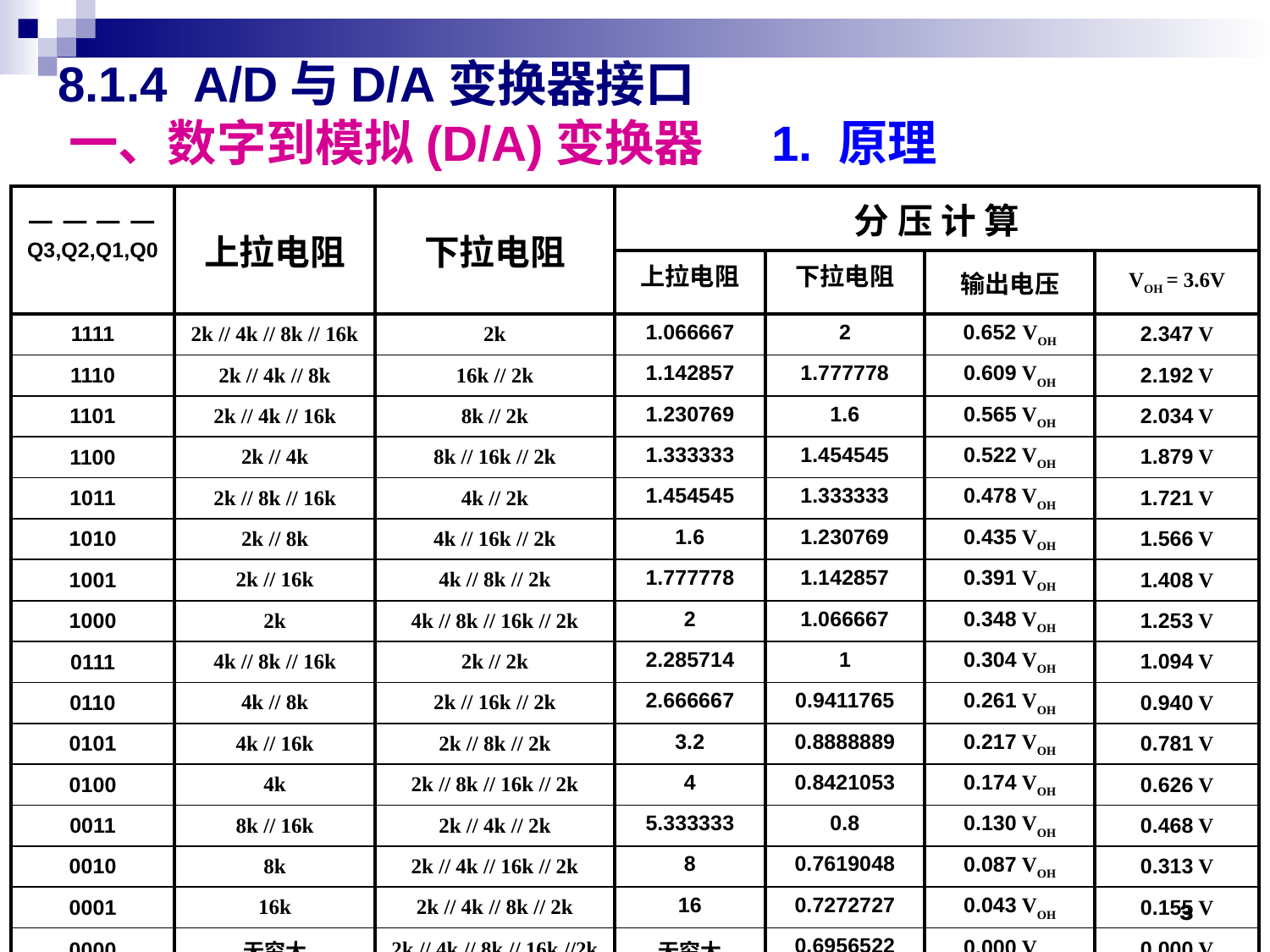

# 8.1.4  A/D与D/A变换器接口 一、数字到模拟(D/A)变换器     1. 原理
| Q3,Q2,Q1,Q0 | 上拉电阻 | 下拉电阻 | 分 压 计 算 |  |  |  |
| --- | --- | --- | --- | --- | --- | --- |
|  |  |  | 上拉电阻 | 下拉电阻 | 输出电压 | VOH = 3.6V |
| 1111 | 2k // 4k // 8k // 16k | 2k | 1.066667 | 2 | 0.652 VOH | 2.347 V |
| 1110 | 2k // 4k // 8k | 16k // 2k | 1.142857 | 1.777778 | 0.609 VOH | 2.192 V |
| 1101 | 2k // 4k // 16k | 8k // 2k | 1.230769 | 1.6 | 0.565 VOH | 2.034 V |
| 1100 | 2k // 4k | 8k // 16k // 2k | 1.333333 | 1.454545 | 0.522 VOH | 1.879 V |
| 1011 | 2k // 8k // 16k | 4k // 2k | 1.454545 | 1.333333 | 0.478 VOH | 1.721 V |
| 1010 | 2k // 8k | 4k // 16k // 2k | 1.6 | 1.230769 | 0.435 VOH | 1.566 V |
| 1001 | 2k // 16k | 4k // 8k // 2k | 1.777778 | 1.142857 | 0.391 VOH | 1.408 V |
| 1000 | 2k | 4k // 8k // 16k // 2k | 2 | 1.066667 | 0.348 VOH | 1.253 V |
| 0111 | 4k // 8k // 16k | 2k // 2k | 2.285714 | 1 | 0.304 VOH | 1.094 V |
| 0110 | 4k // 8k | 2k // 16k // 2k | 2.666667 | 0.9411765 | 0.261 VOH | 0.940 V |
| 0101 | 4k // 16k | 2k // 8k // 2k | 3.2 | 0.8888889 | 0.217 VOH | 0.781 V |
| 0100 | 4k | 2k // 8k // 16k // 2k | 4 | 0.8421053 | 0.174 VOH | 0.626 V |
| 0011 | 8k // 16k | 2k // 4k // 2k | 5.333333 | 0.8 | 0.130 VOH | 0.468 V |
| 0010 | 8k | 2k // 4k // 16k // 2k | 8 | 0.7619048 | 0.087 VOH | 0.313 V |
| 0001 | 16k | 2k // 4k // 8k // 2k | 16 | 0.7272727 | 0.043 VOH | 0.155 V |
| 0000 | 无穷大 | 2k // 4k // 8k // 16k //2k | 无穷大 | 0.6956522 | 0.000 VOH | 0.000 V |

3